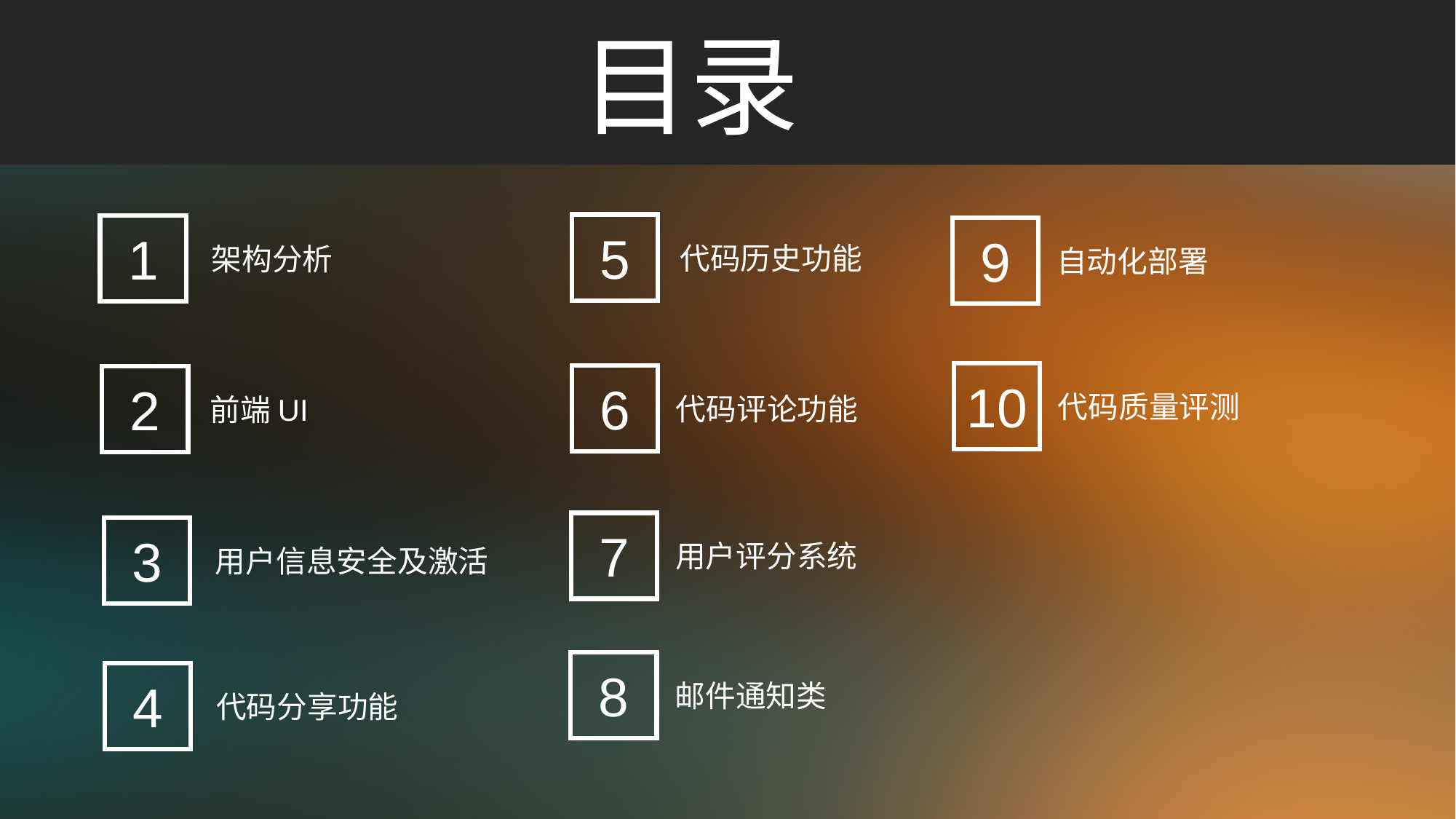

目录

5
1
9
代码历史功能
 架构分析
自动化部署

10
6
2
代码质量评测
代码评论功能
 前端UI

7

3
用户评分系统
 用户信息安全及激活

8

4
邮件通知类
 代码分享功能